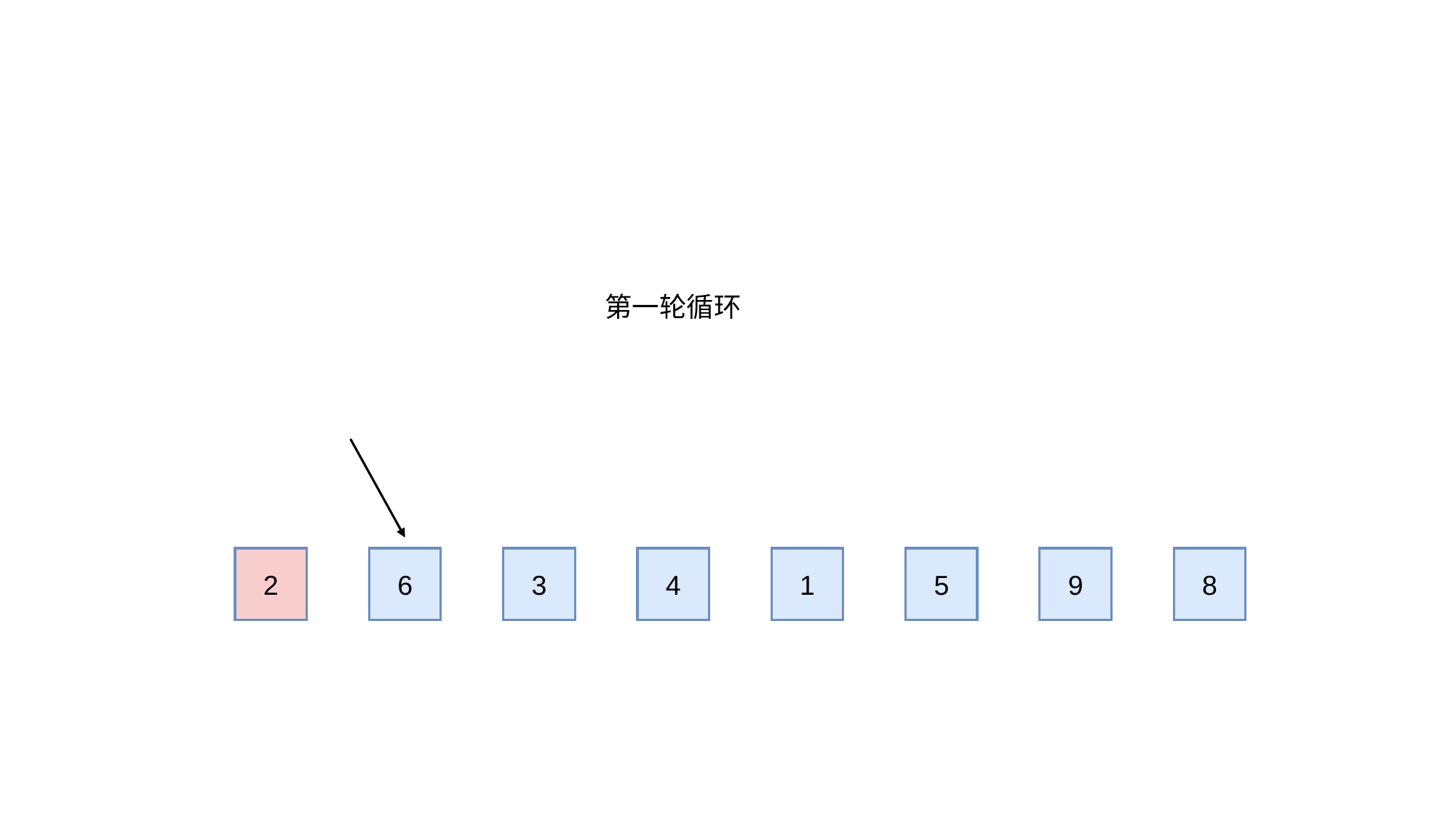

第一轮循环
9
8
5
1
4
3
2
6